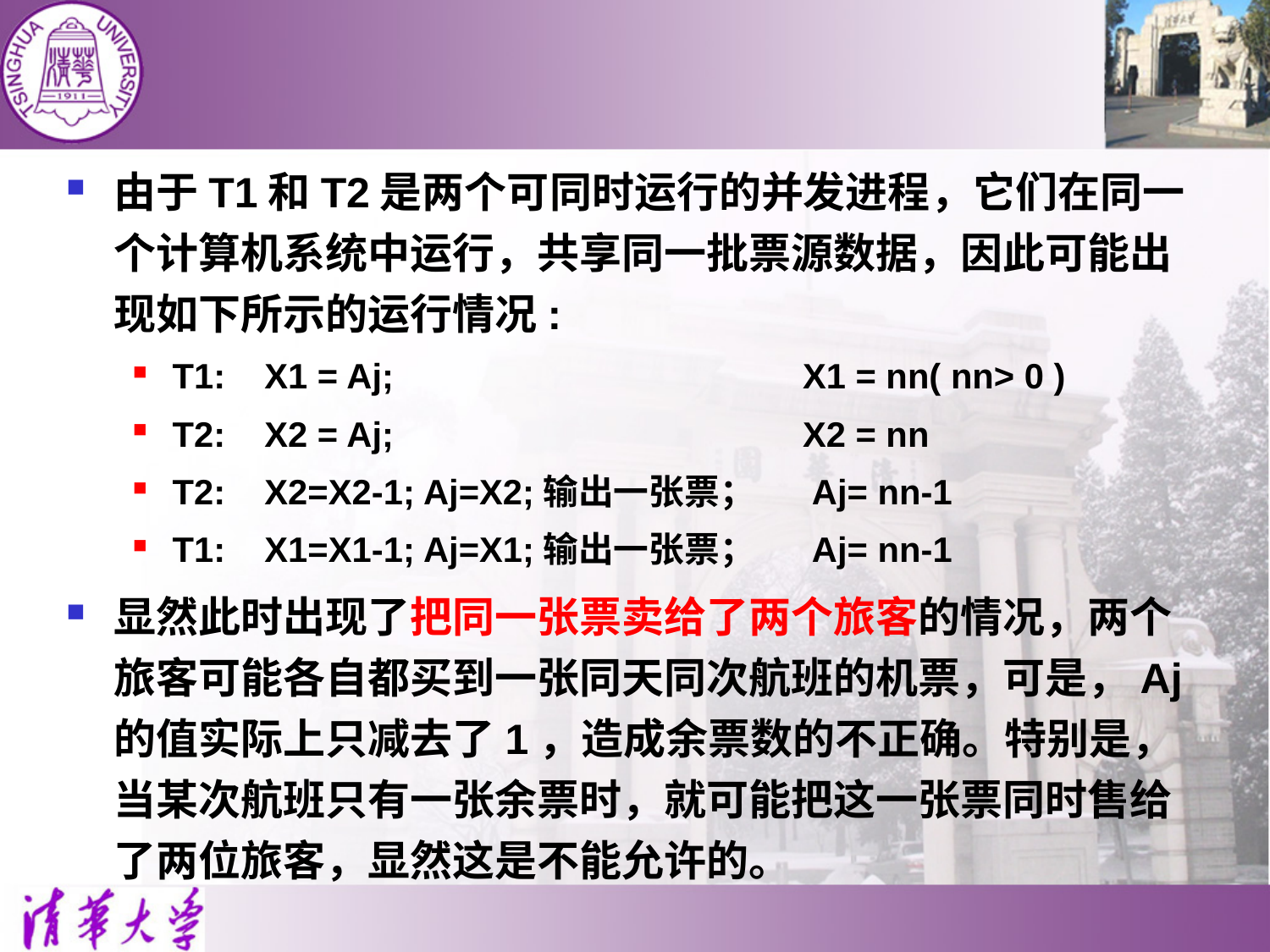

由于T1和T2是两个可同时运行的并发进程，它们在同一个计算机系统中运行，共享同一批票源数据，因此可能出现如下所示的运行情况:
T1:    X1 = Aj;                                          X1 = nn( nn> 0 )
T2:    X2 = Aj;                                          X2 = nn
T2:    X2=X2-1; Aj=X2;输出一张票；      Aj= nn-1
T1:    X1=X1-1; Aj=X1;输出一张票；      Aj= nn-1
显然此时出现了把同一张票卖给了两个旅客的情况，两个旅客可能各自都买到一张同天同次航班的机票，可是，Aj的值实际上只减去了1，造成余票数的不正确。特别是，当某次航班只有一张余票时，就可能把这一张票同时售给了两位旅客，显然这是不能允许的。